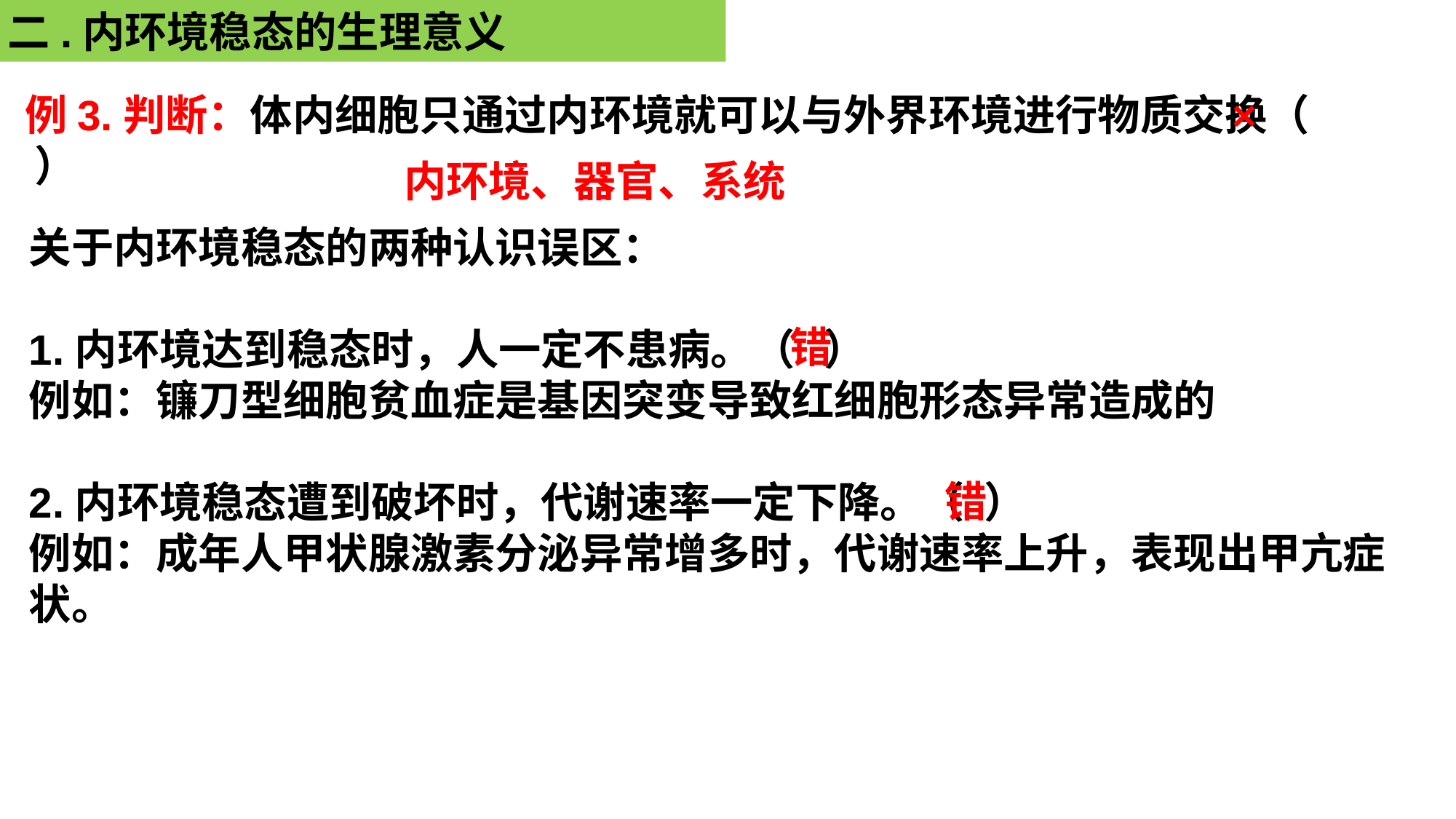

二.内环境稳态的生理意义
例3.判断：体内细胞只通过内环境就可以与外界环境进行物质交换（     ）
×
内环境、器官、系统
关于内环境稳态的两种认识误区：

1.内环境达到稳态时，人一定不患病。（   ）
例如：镰刀型细胞贫血症是基因突变导致红细胞形态异常造成的

2.内环境稳态遭到破坏时，代谢速率一定下降。（  ）
例如：成年人甲状腺激素分泌异常增多时，代谢速率上升，表现出甲亢症状。
错
错